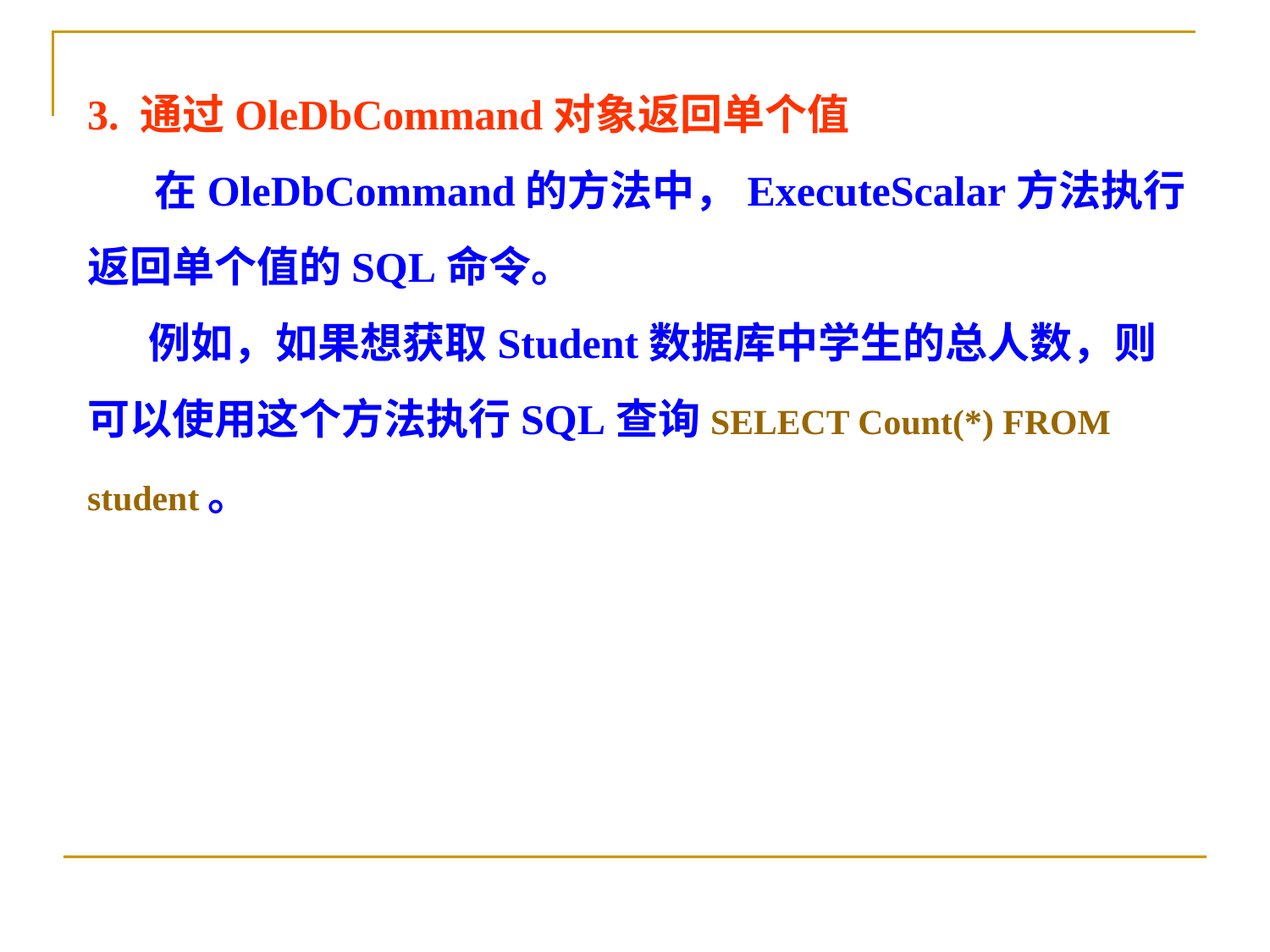

3. 通过OleDbCommand对象返回单个值
      在OleDbCommand的方法中，ExecuteScalar方法执行返回单个值的SQL命令。
　  例如，如果想获取Student数据库中学生的总人数，则可以使用这个方法执行SQL查询SELECT Count(*) FROM student。